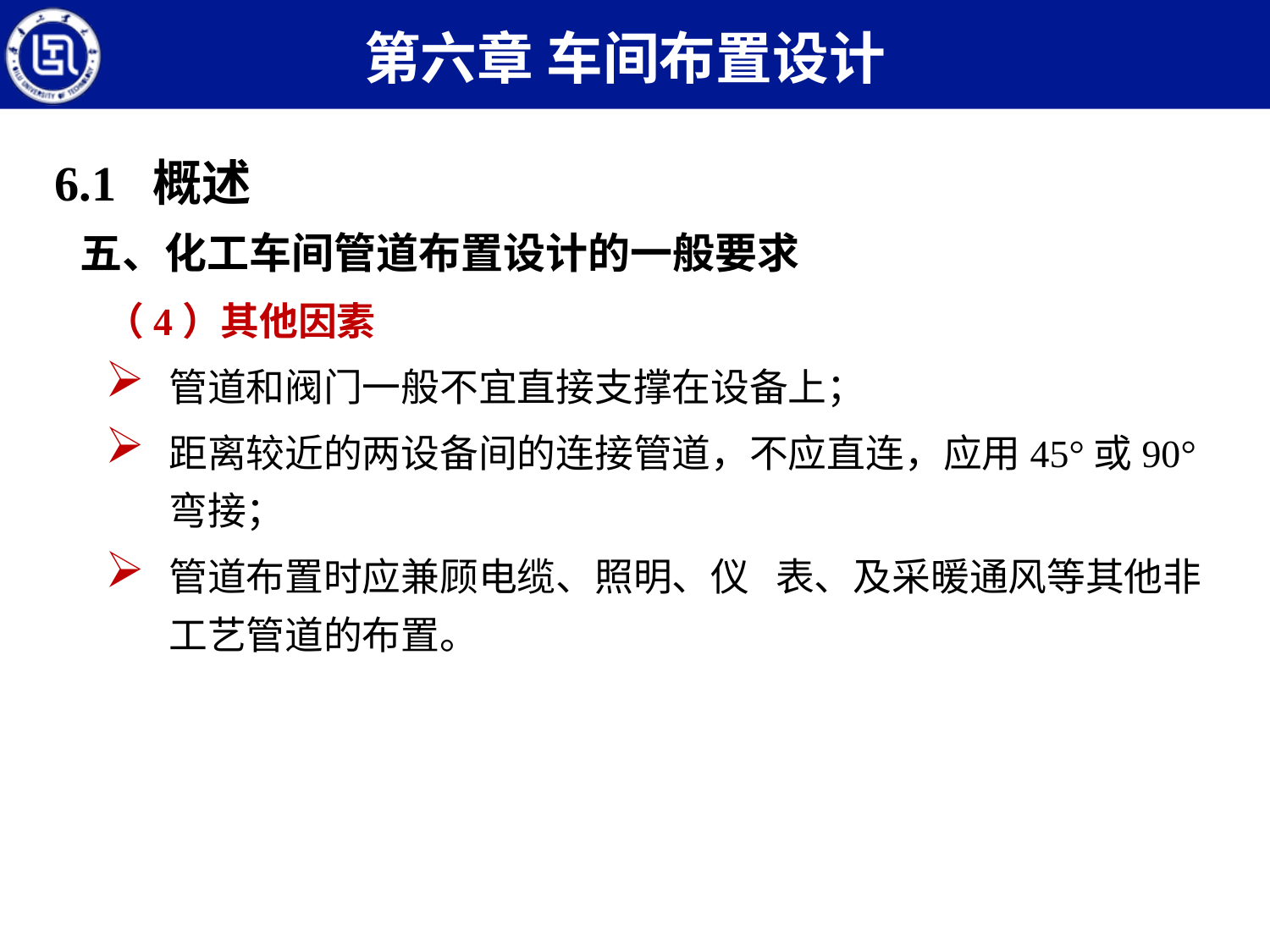

第六章 车间布置设计
6.1  概述
五、化工车间管道布置设计的一般要求
（4）其他因素
管道和阀门一般不宜直接支撑在设备上；
距离较近的两设备间的连接管道，不应直连，应用45°或90°弯接；
管道布置时应兼顾电缆、照明、仪   表、及采暖通风等其他非工艺管道的布置。